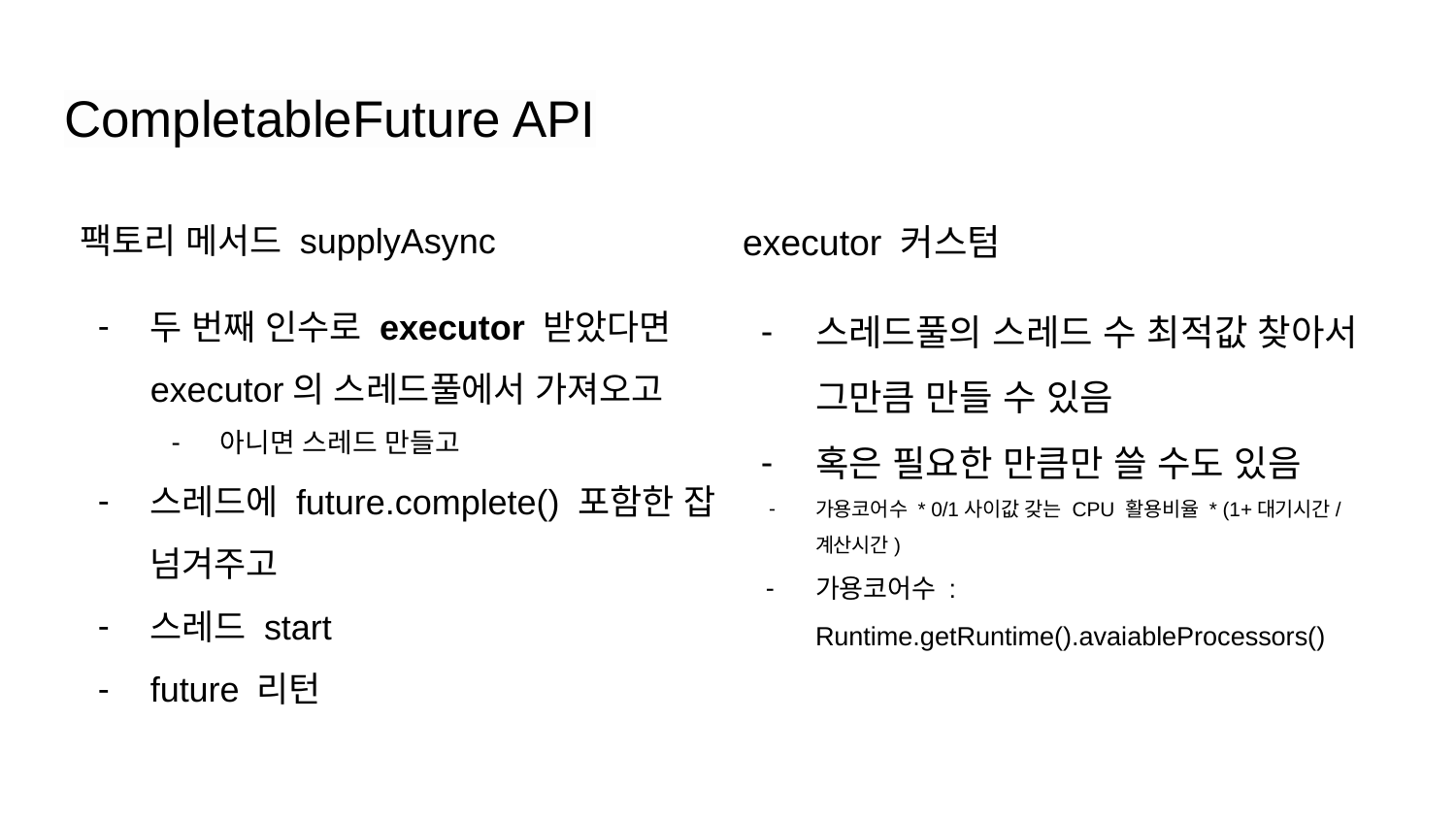

# CompletableFuture API
팩토리 메서드 supplyAsync
두 번째 인수로 executor 받았다면 executor의 스레드풀에서 가져오고
아니면 스레드 만들고
스레드에 future.complete() 포함한 잡 넘겨주고
스레드 start
future 리턴
executor 커스텀
스레드풀의 스레드 수 최적값 찾아서 그만큼 만들 수 있음
혹은 필요한 만큼만 쓸 수도 있음
가용코어수 * 0/1사이값 갖는 CPU 활용비율 * (1+대기시간/계산시간)
가용코어수 : Runtime.getRuntime().avaiableProcessors()